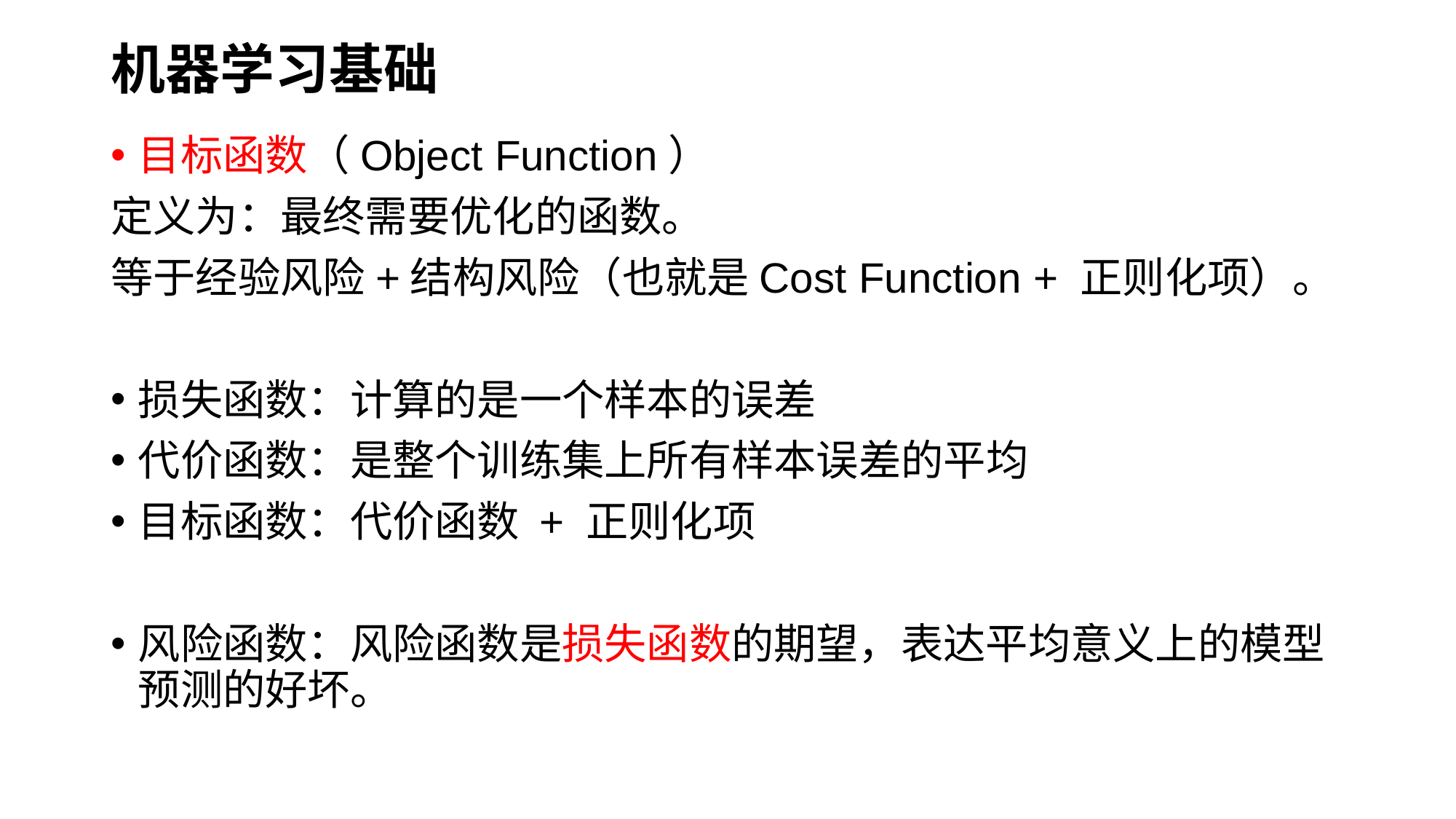

# 机器学习基础
目标函数（Object Function）
定义为：最终需要优化的函数。
等于经验风险+结构风险（也就是Cost Function + 正则化项）。

损失函数：计算的是一个样本的误差
代价函数：是整个训练集上所有样本误差的平均
目标函数：代价函数 + 正则化项

风险函数：风险函数是损失函数的期望，表达平均意义上的模型预测的好坏。